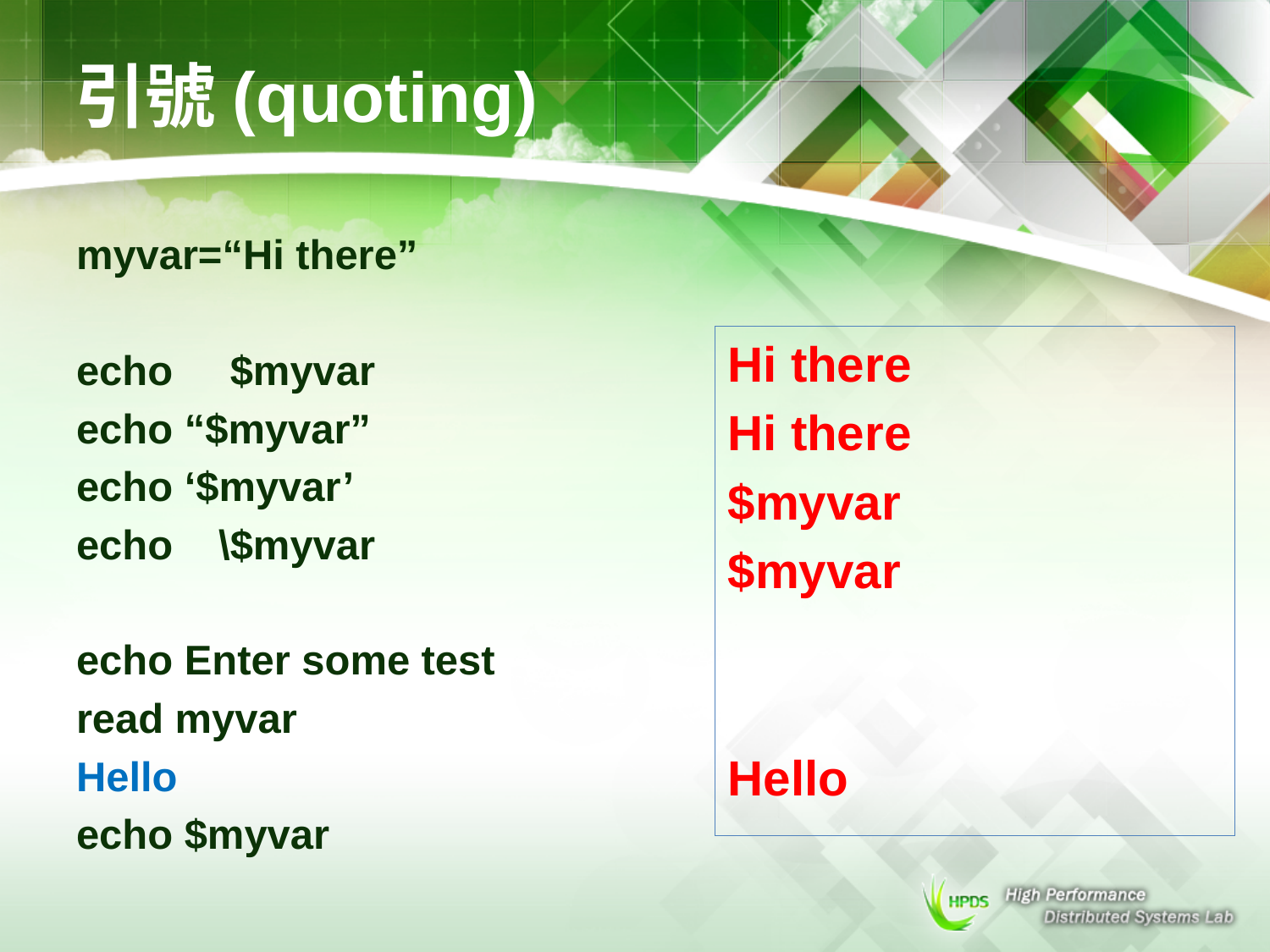

# 引號(quoting)
myvar=“Hi there”

echo     $myvar
echo “$myvar”
echo ‘$myvar’
echo    \$myvar

echo Enter some test
read myvar
Hello
echo $myvar
Hi there
Hi there
$myvar
$myvar

Hello